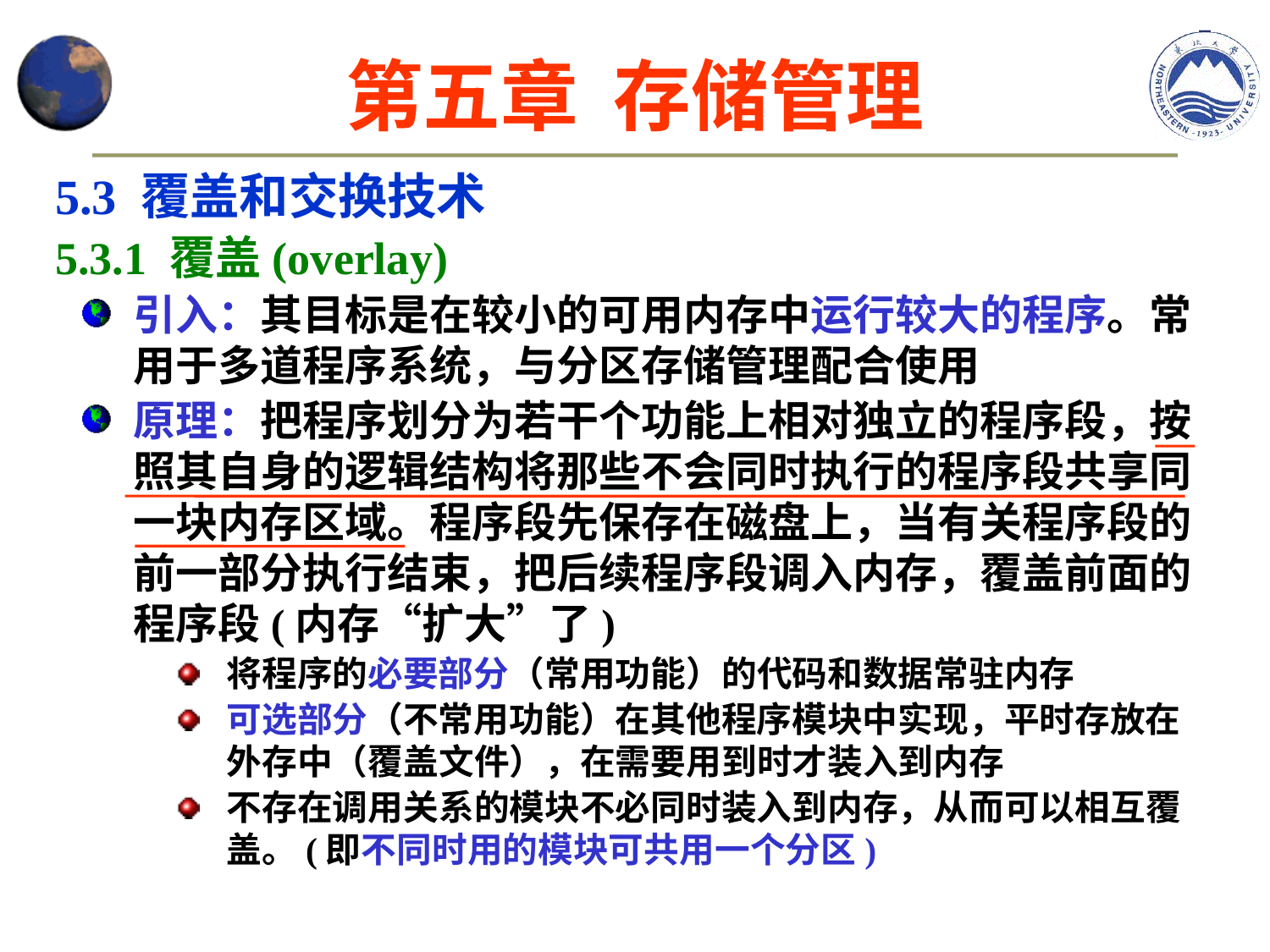

第五章  存储管理
5.3 覆盖和交换技术
5.3.1 覆盖(overlay)
引入：其目标是在较小的可用内存中运行较大的程序。常用于多道程序系统，与分区存储管理配合使用
原理：把程序划分为若干个功能上相对独立的程序段，按照其自身的逻辑结构将那些不会同时执行的程序段共享同一块内存区域。程序段先保存在磁盘上，当有关程序段的前一部分执行结束，把后续程序段调入内存，覆盖前面的程序段(内存“扩大”了)
将程序的必要部分（常用功能）的代码和数据常驻内存
可选部分（不常用功能）在其他程序模块中实现，平时存放在外存中（覆盖文件），在需要用到时才装入到内存
不存在调用关系的模块不必同时装入到内存，从而可以相互覆盖。(即不同时用的模块可共用一个分区)